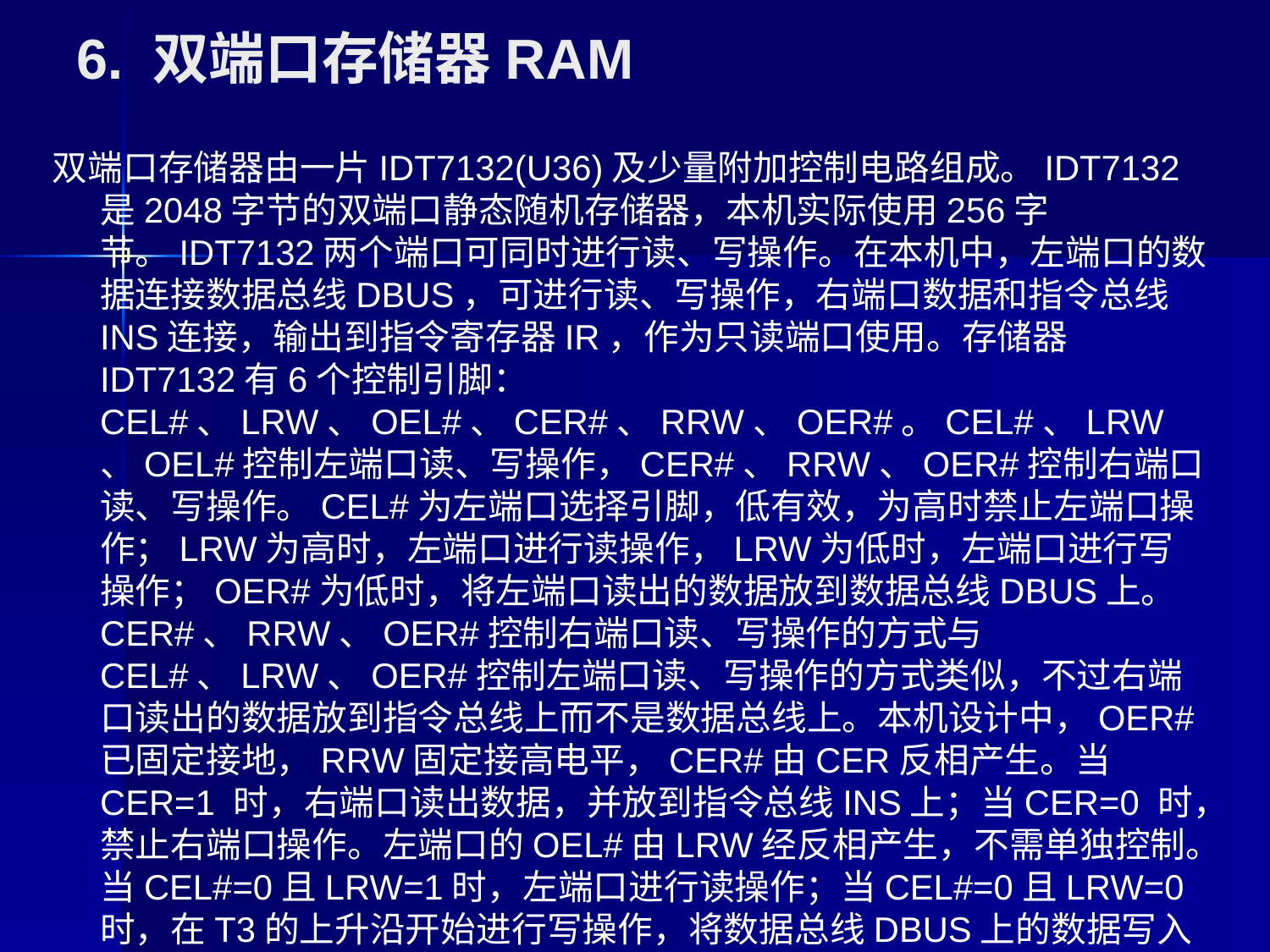

# 6. 双端口存储器RAM
双端口存储器由一片IDT7132(U36)及少量附加控制电路组成。IDT7132是2048字节的双端口静态随机存储器，本机实际使用256字节。IDT7132两个端口可同时进行读、写操作。在本机中，左端口的数据连接数据总线DBUS，可进行读、写操作，右端口数据和指令总线INS连接，输出到指令寄存器IR，作为只读端口使用。存储器IDT7132有6个控制引脚：CEL#、LRW、OEL#、CER#、RRW、OER#。CEL#、LRW、OEL#控制左端口读、写操作，CER#、RRW、OER#控制右端口读、写操作。CEL#为左端口选择引脚，低有效，为高时禁止左端口操作；LRW为高时，左端口进行读操作，LRW为低时，左端口进行写操作；OER#为低时，将左端口读出的数据放到数据总线DBUS上。CER#、RRW、OER#控制右端口读、写操作的方式与CEL#、LRW、OER#控制左端口读、写操作的方式类似，不过右端口读出的数据放到指令总线上而不是数据总线上。本机设计中，OER#已固定接地，RRW固定接高电平，CER#由CER反相产生。当CER=1 时，右端口读出数据，并放到指令总线INS上；当CER=0 时，禁止右端口操作。左端口的OEL#由LRW经反相产生，不需单独控制。当CEL#=0且LRW=1时，左端口进行读操作；当CEL#=0且LRW=0时，在T3的上升沿开始进行写操作，将数据总线DBUS上的数据写入存储器。